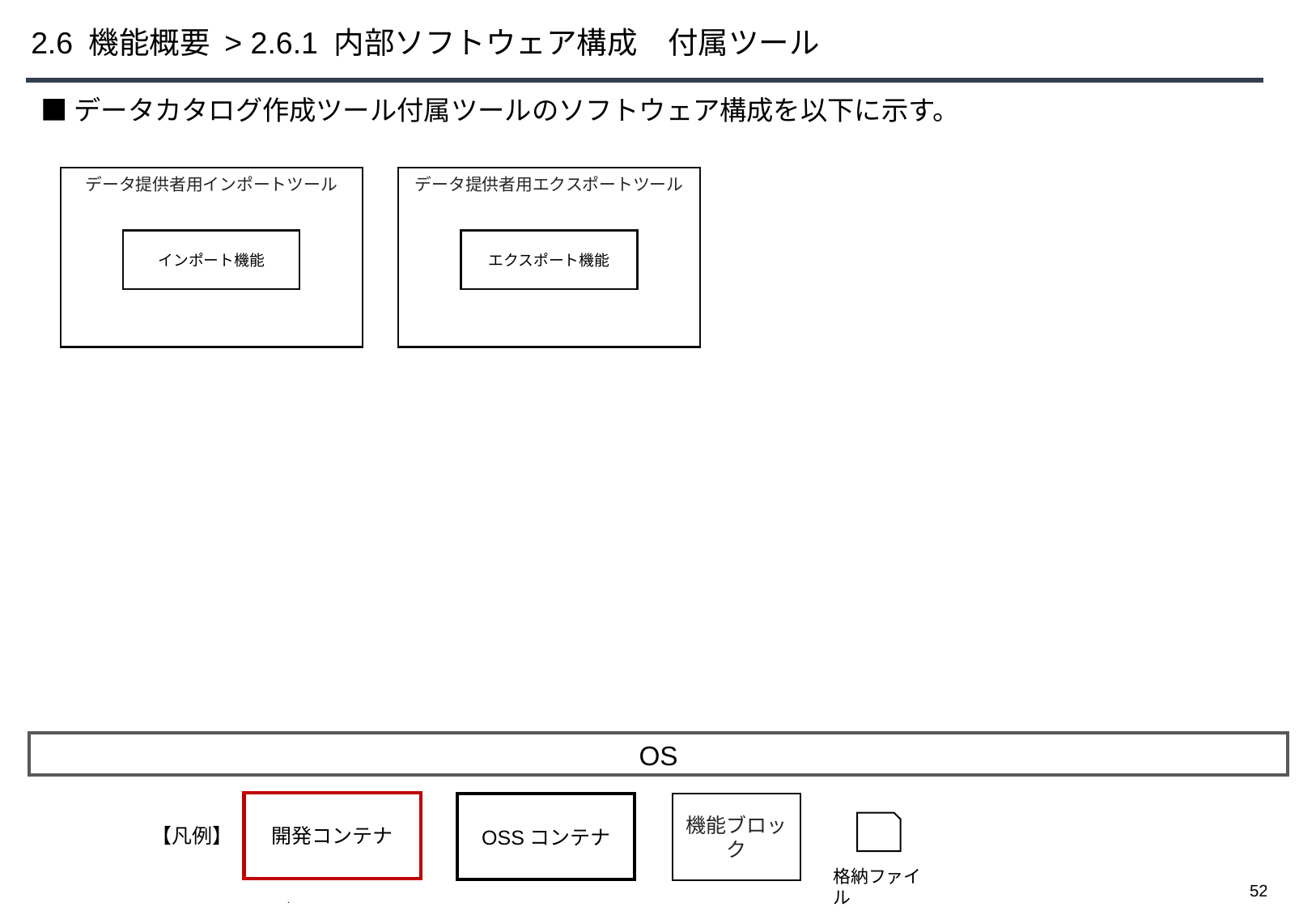

# 2.6 機能概要 > 2.6.1 内部ソフトウェア構成　付属ツール
■データカタログ作成ツール付属ツールのソフトウェア構成を以下に示す。
データ提供者用インポートツール
データ提供者用エクスポートツール
インポート機能
エクスポート機能
OS
開発コンテナ
OSSコンテナ
機能ブロック
【凡例】

格納ファイル